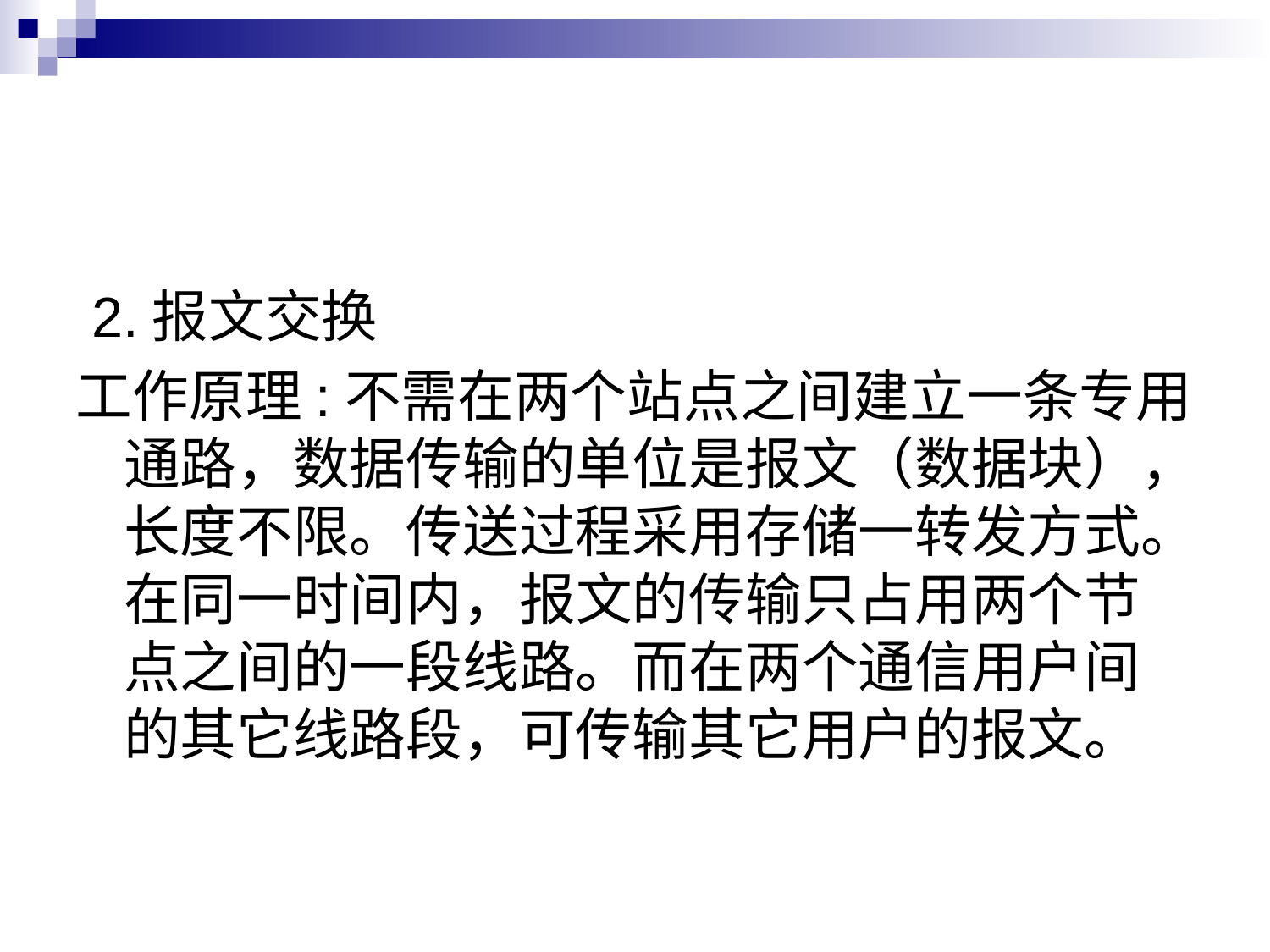

#
 2.报文交换
工作原理:不需在两个站点之间建立一条专用通路，数据传输的单位是报文（数据块），长度不限。传送过程采用存储一转发方式。在同一时间内，报文的传输只占用两个节点之间的一段线路。而在两个通信用户间的其它线路段，可传输其它用户的报文。